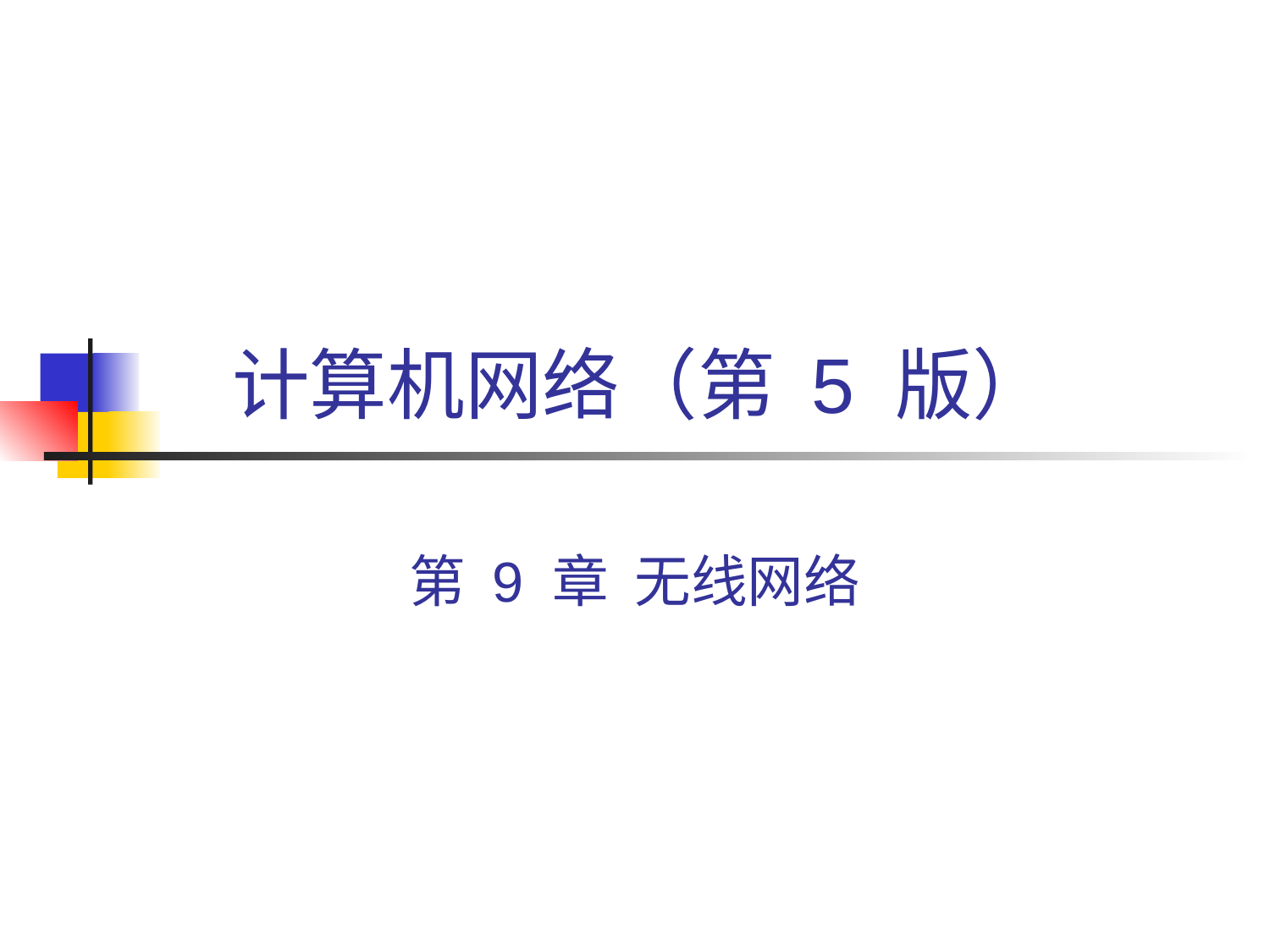

# 计算机网络（第 5 版）
第 9 章  无线网络